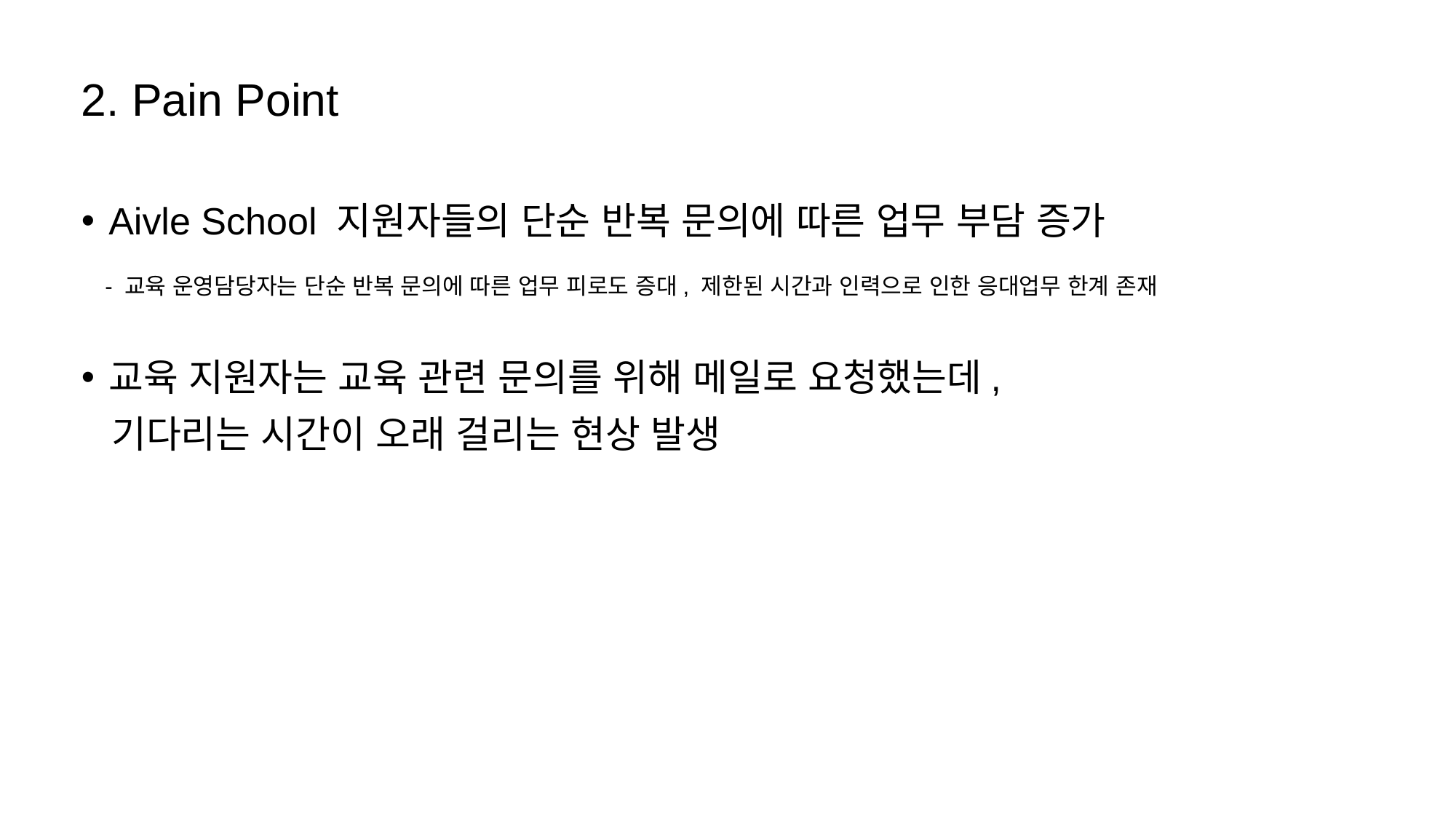

# 2. Pain Point
Aivle School 지원자들의 단순 반복 문의에 따른 업무 부담 증가
  - 교육 운영담당자는 단순 반복 문의에 따른 업무 피로도 증대, 제한된 시간과 인력으로 인한 응대업무 한계 존재

교육 지원자는 교육 관련 문의를 위해 메일로 요청했는데,
  기다리는 시간이 오래 걸리는 현상 발생